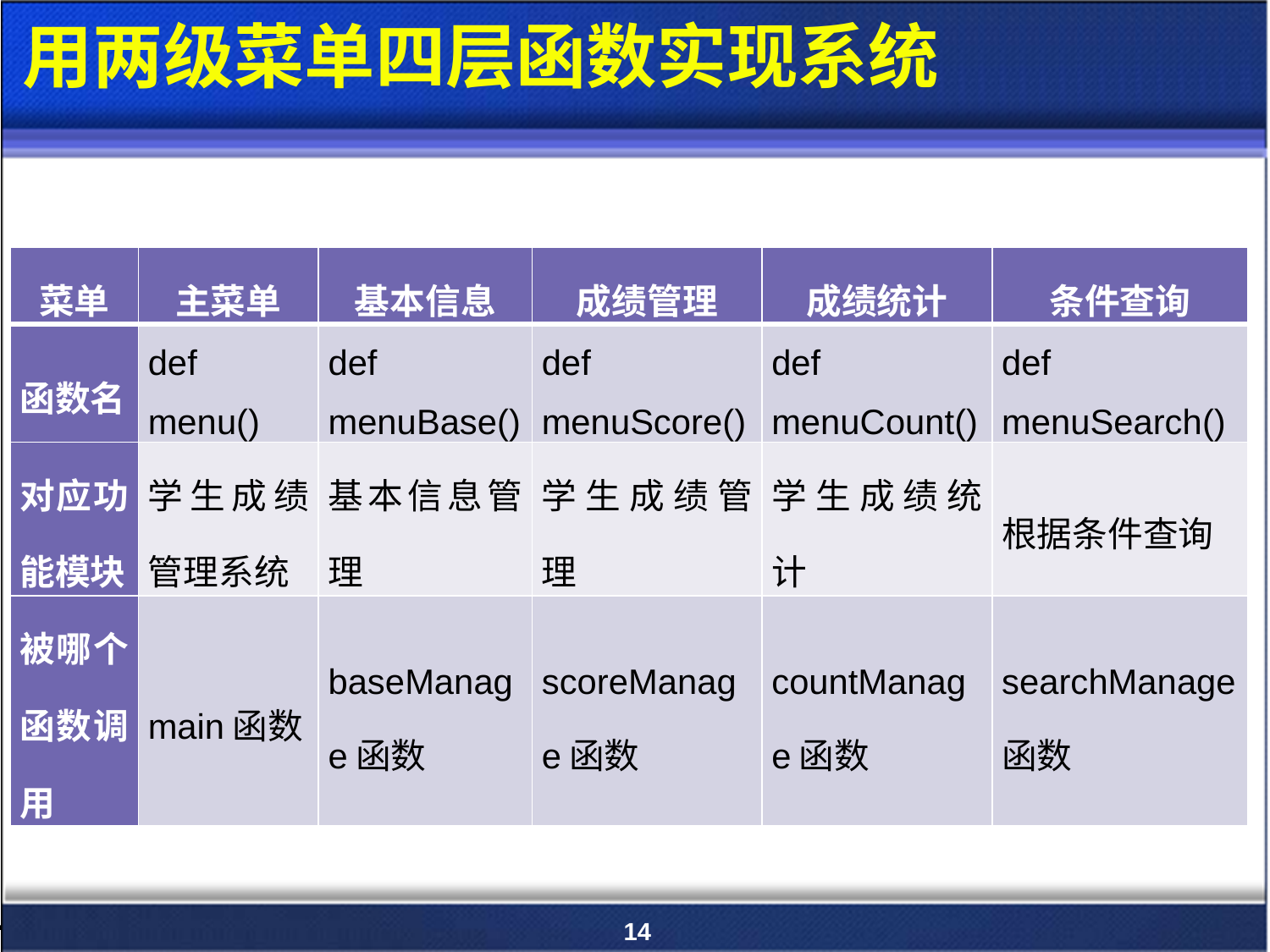

# 用两级菜单四层函数实现系统
| 菜单 | 主菜单 | 基本信息 | 成绩管理 | 成绩统计 | 条件查询 |
| --- | --- | --- | --- | --- | --- |
| 函数名 | def menu() | def menuBase() | def menuScore() | def menuCount() | def menuSearch() |
| 对应功能模块 | 学生成绩管理系统 | 基本信息管理 | 学生成绩管理 | 学生成绩统计 | 根据条件查询 |
| 被哪个函数调用 | main函数 | baseManage函数 | scoreManage函数 | countManage函数 | searchManage函数 |
14